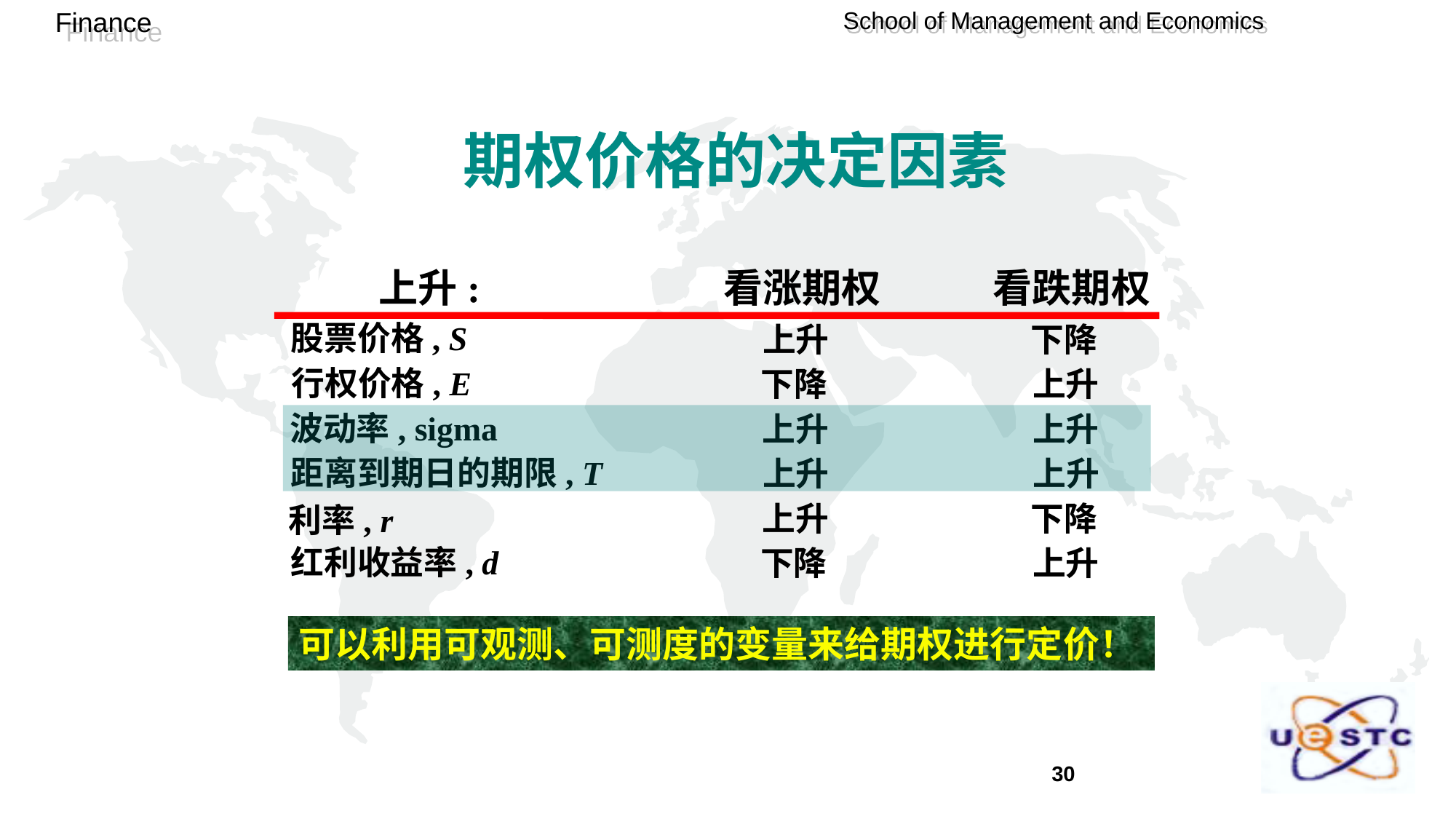

期权价格的决定因素
上升:
看涨期权
看跌期权
股票价格, S
上升
下降
  行权价格, E
下降
上升
波动率, sigma
上升
上升
  距离到期日的期限, T
  上升
  上升
上升
下降
  利率, r
  红利收益率, d
下降
上升

可以利用可观测、可测度的变量来给期权进行定价！